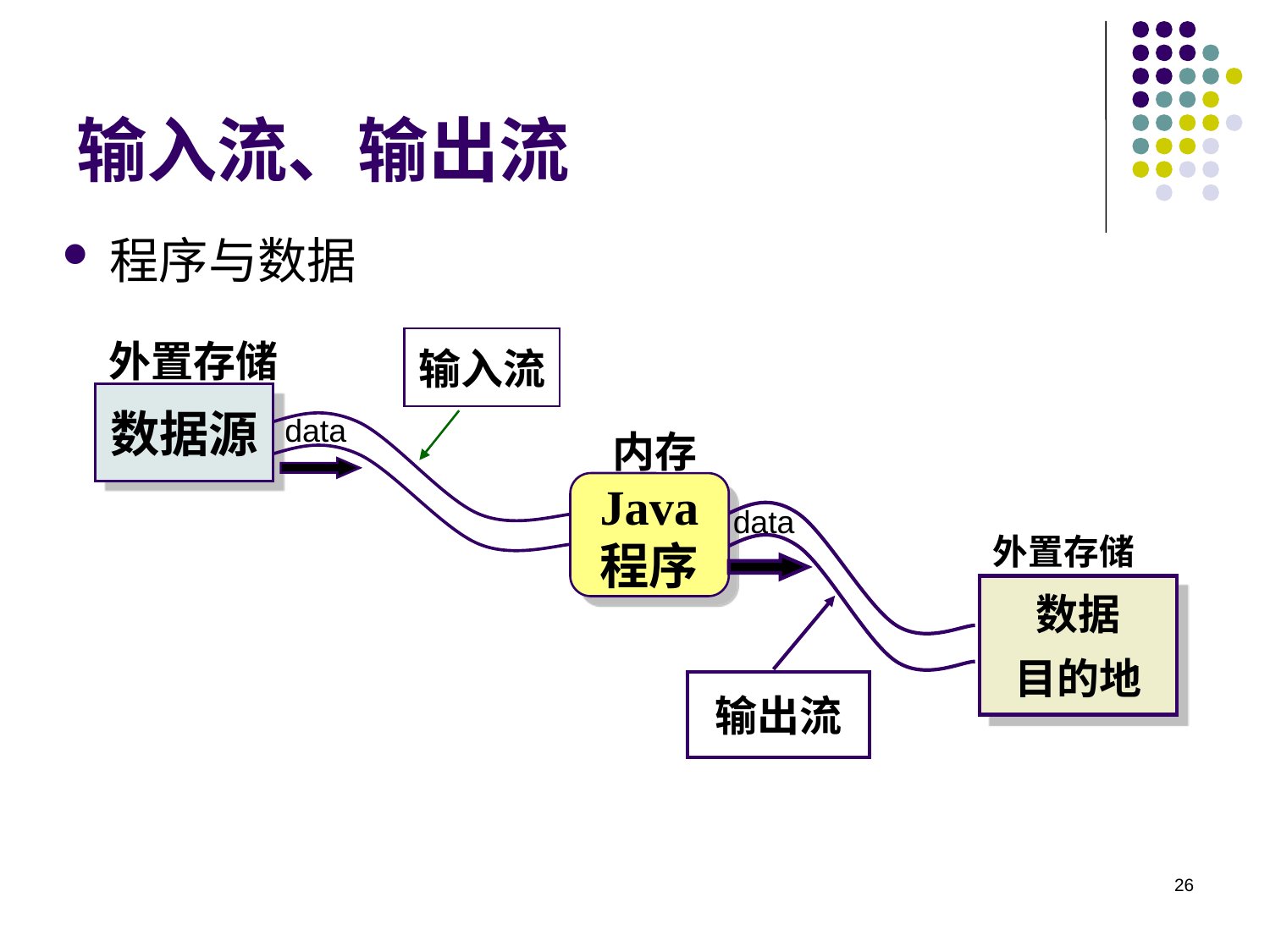

# 输入流、输出流
程序与数据

外置存储

输入流
数据源
data

内存

Java程序

data
外置存储

数据
目的地

输出流
26